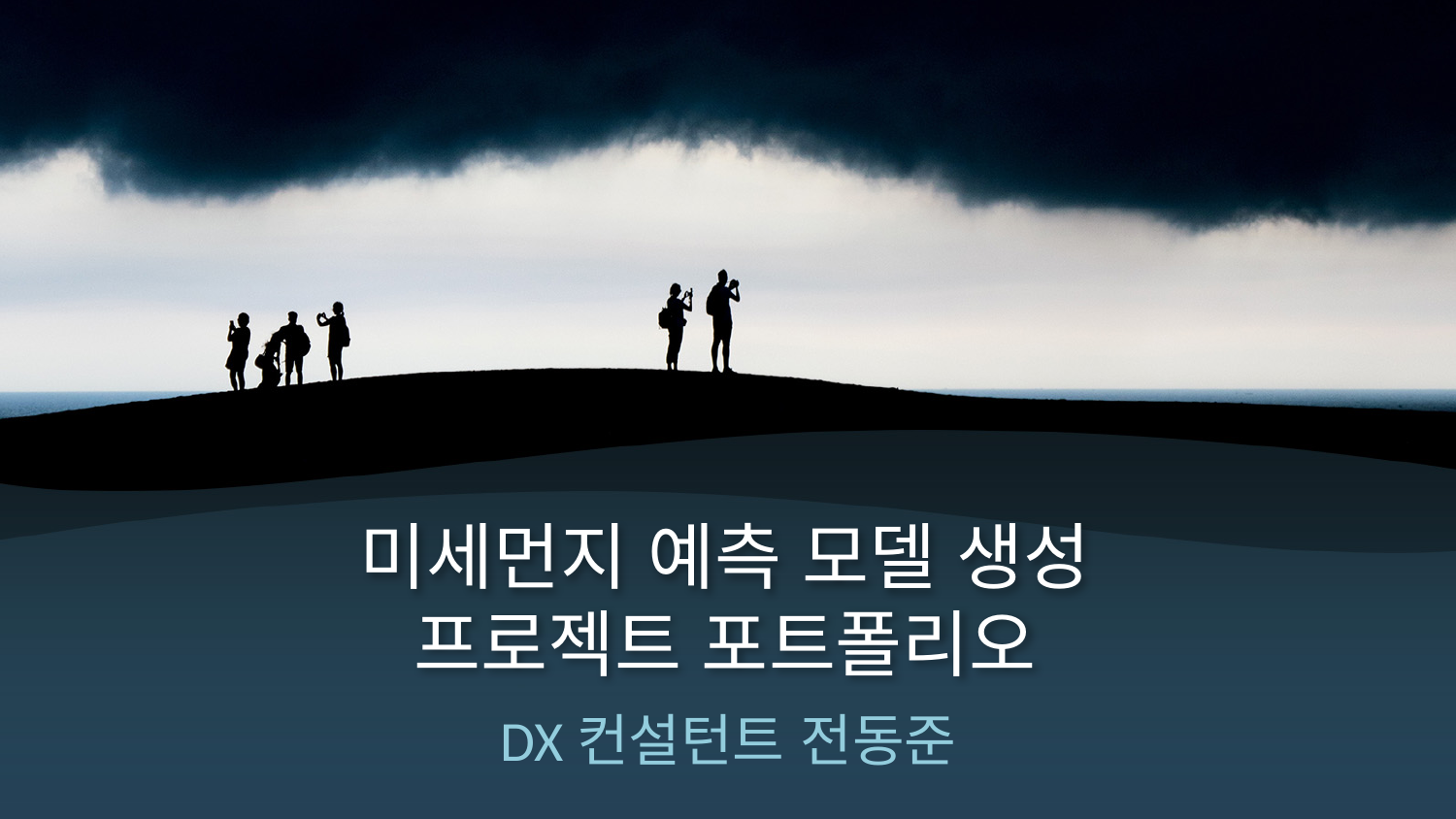

# 미세먼지 예측 모델 생성 프로젝트 포트폴리오
DX컨설턴트 전동준